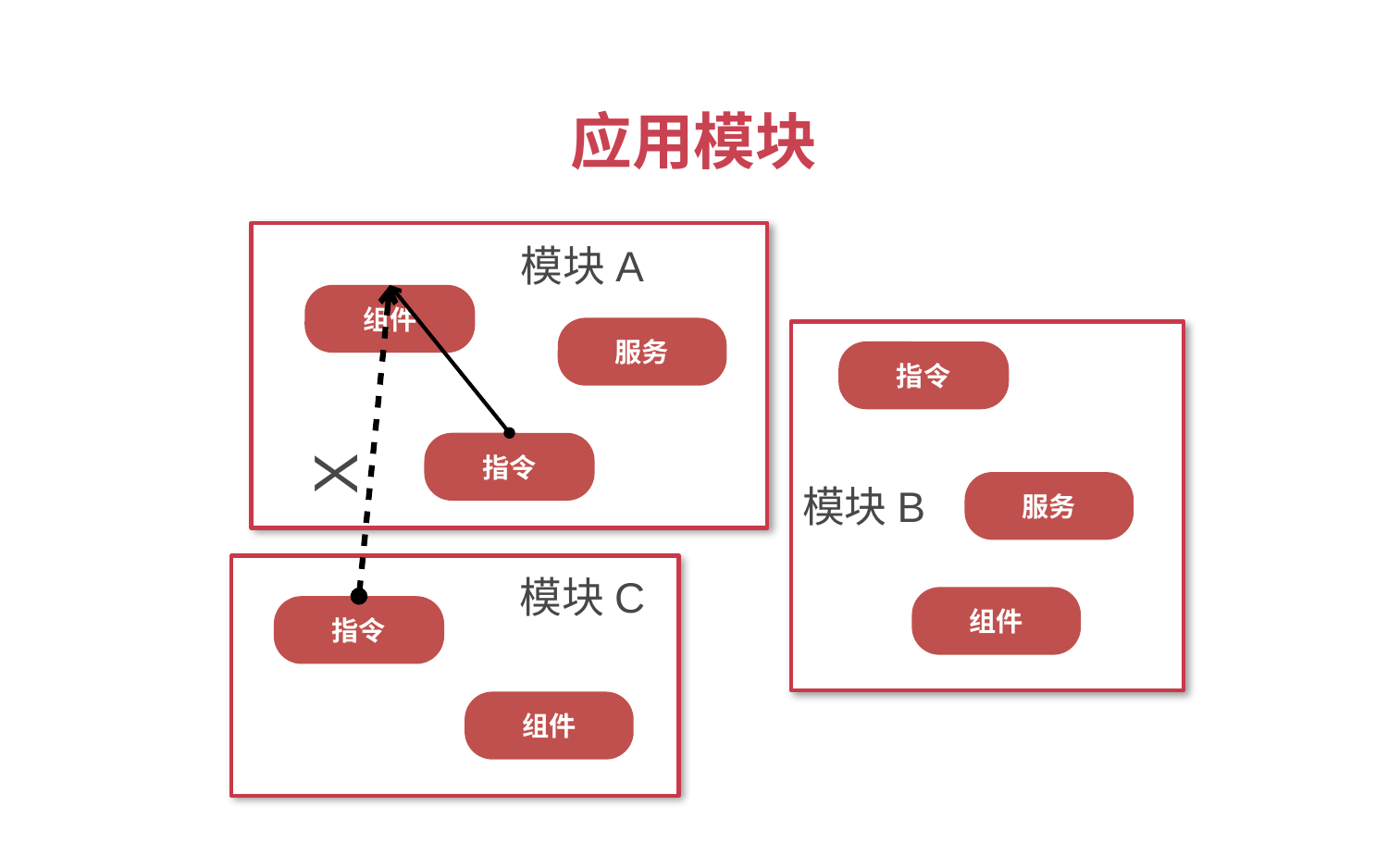

应用模块

模块A
组件
服务

模块B
指令
X
指令
服务

模块C
组件
指令
组件